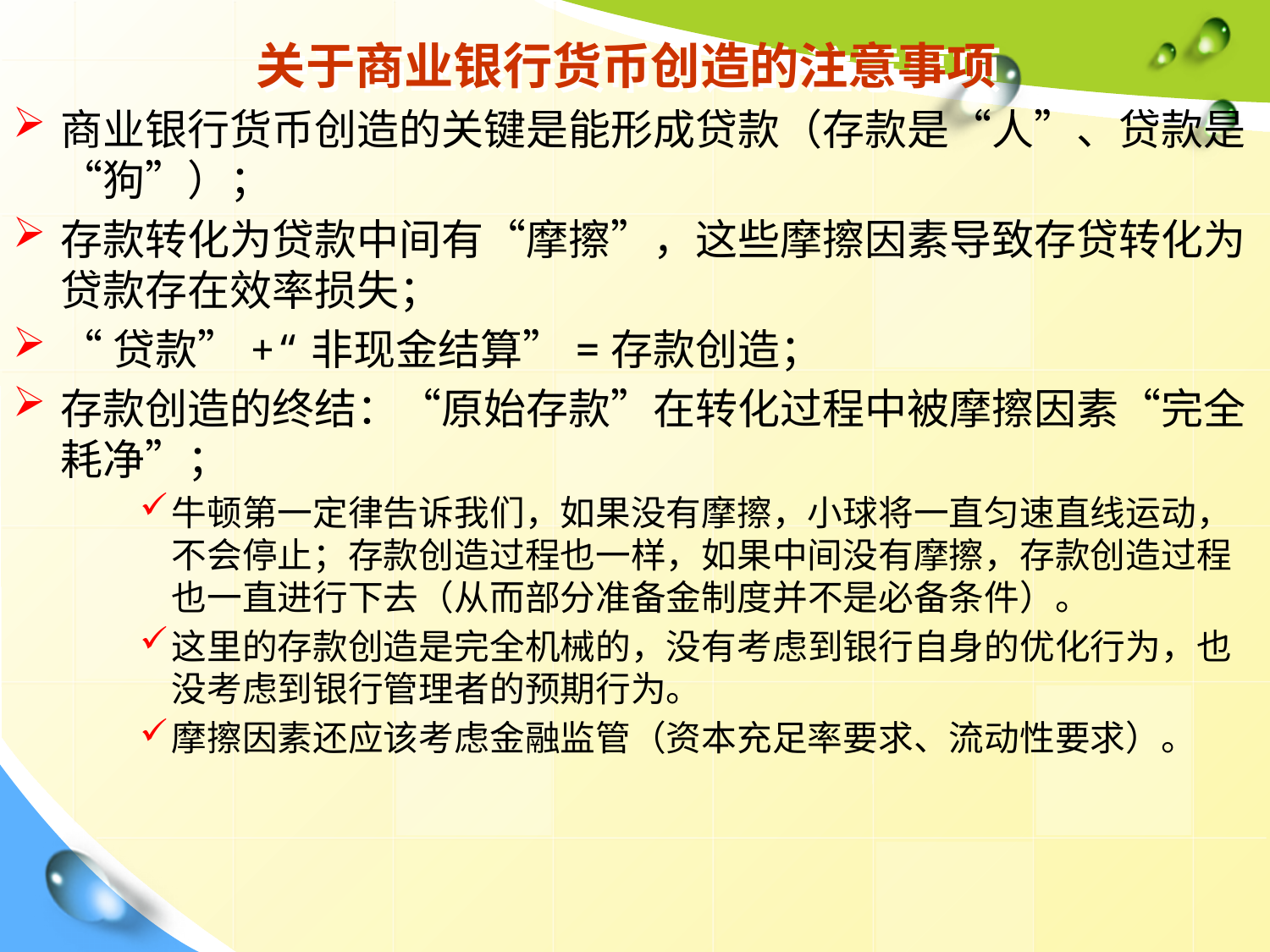

# 关于商业银行货币创造的注意事项
商业银行货币创造的关键是能形成贷款（存款是“人”、贷款是“狗”）；
存款转化为贷款中间有“摩擦”，这些摩擦因素导致存贷转化为贷款存在效率损失；
“贷款”+“非现金结算”=存款创造；
存款创造的终结：“原始存款”在转化过程中被摩擦因素“完全耗净”；
牛顿第一定律告诉我们，如果没有摩擦，小球将一直匀速直线运动，不会停止；存款创造过程也一样，如果中间没有摩擦，存款创造过程也一直进行下去（从而部分准备金制度并不是必备条件）。
这里的存款创造是完全机械的，没有考虑到银行自身的优化行为，也没考虑到银行管理者的预期行为。
摩擦因素还应该考虑金融监管（资本充足率要求、流动性要求）。